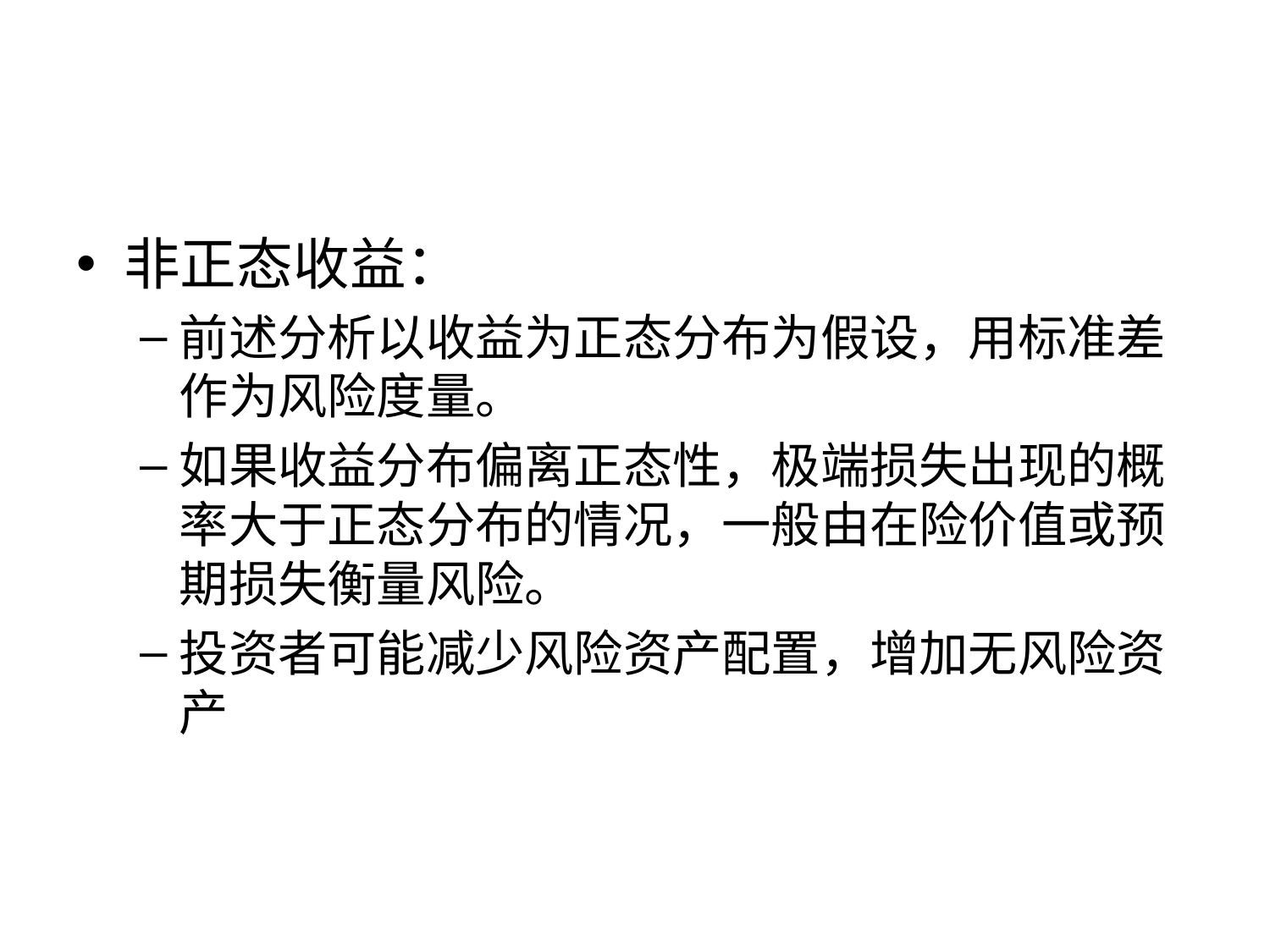

#
非正态收益：
前述分析以收益为正态分布为假设，用标准差作为风险度量。
如果收益分布偏离正态性，极端损失出现的概率大于正态分布的情况，一般由在险价值或预期损失衡量风险。
投资者可能减少风险资产配置，增加无风险资产